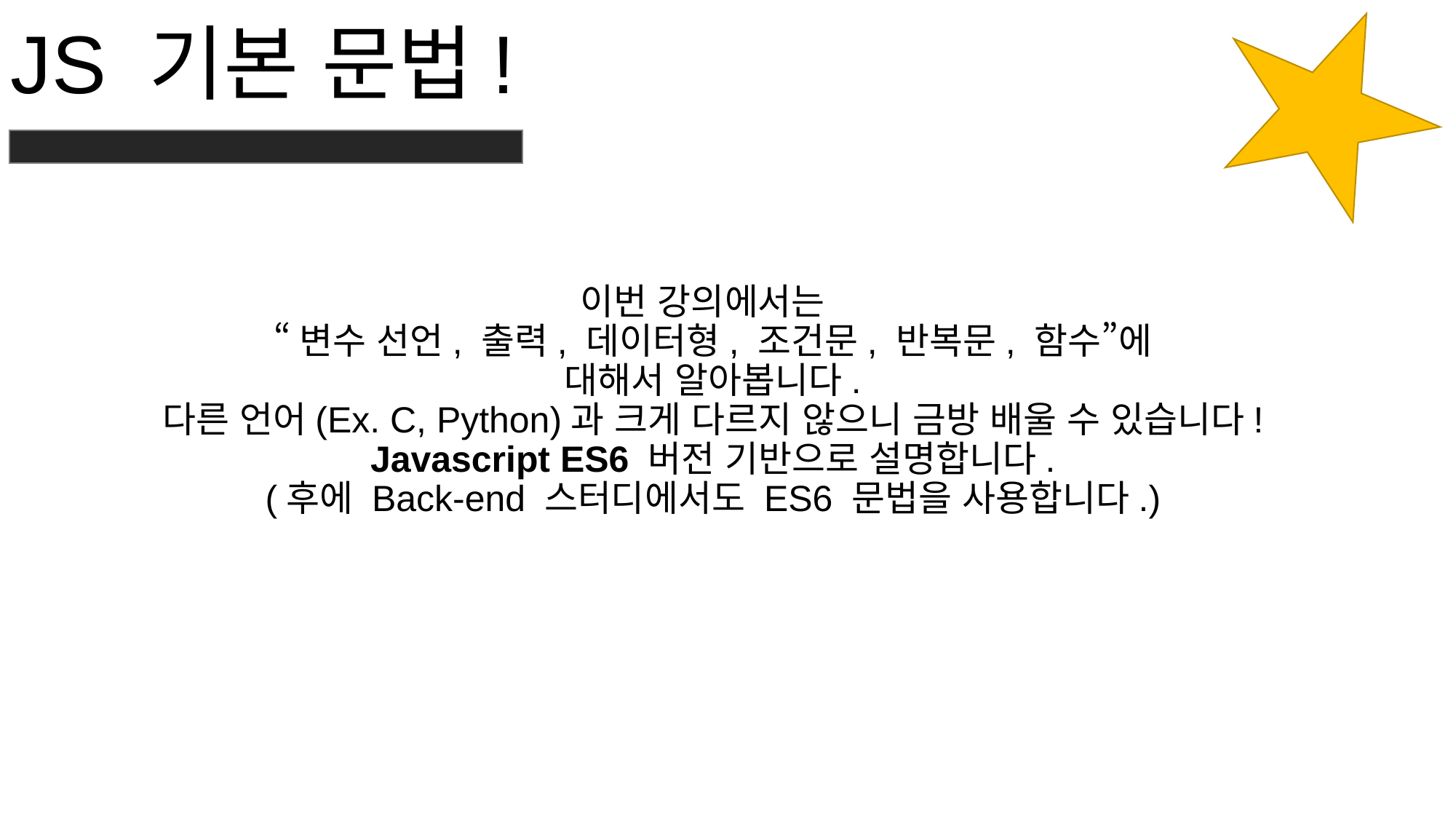

JS 기본 문법!

이번 강의에서는
“변수 선언, 출력, 데이터형, 조건문, 반복문, 함수”에
대해서 알아봅니다.
다른 언어(Ex. C, Python)과 크게 다르지 않으니 금방 배울 수 있습니다!
Javascript ES6 버전 기반으로 설명합니다.
(후에 Back-end 스터디에서도 ES6 문법을 사용합니다.)